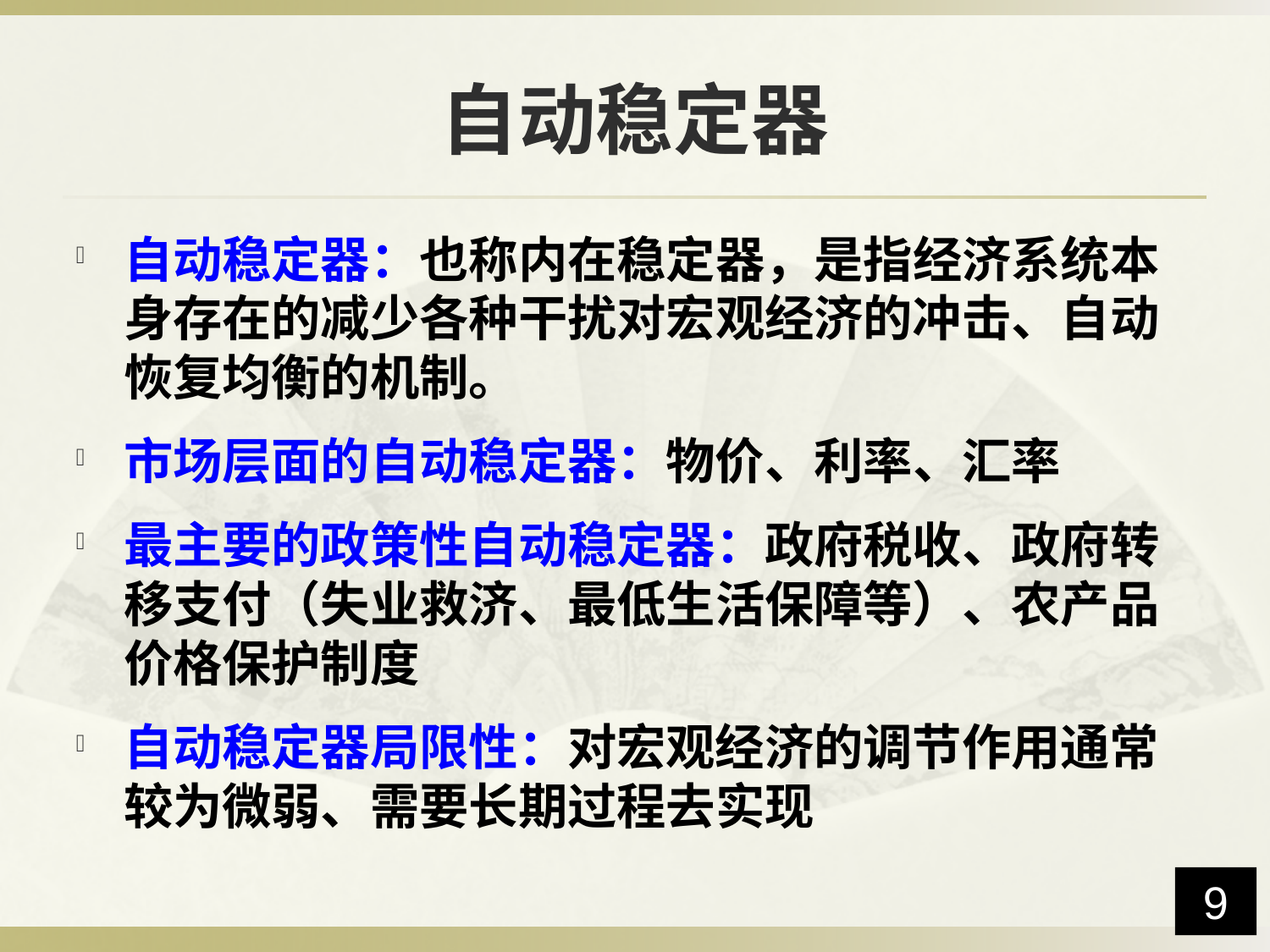

# 自动稳定器
自动稳定器：也称内在稳定器，是指经济系统本身存在的减少各种干扰对宏观经济的冲击、自动恢复均衡的机制。
市场层面的自动稳定器：物价、利率、汇率
最主要的政策性自动稳定器：政府税收、政府转移支付（失业救济、最低生活保障等）、农产品价格保护制度
自动稳定器局限性：对宏观经济的调节作用通常较为微弱、需要长期过程去实现
9